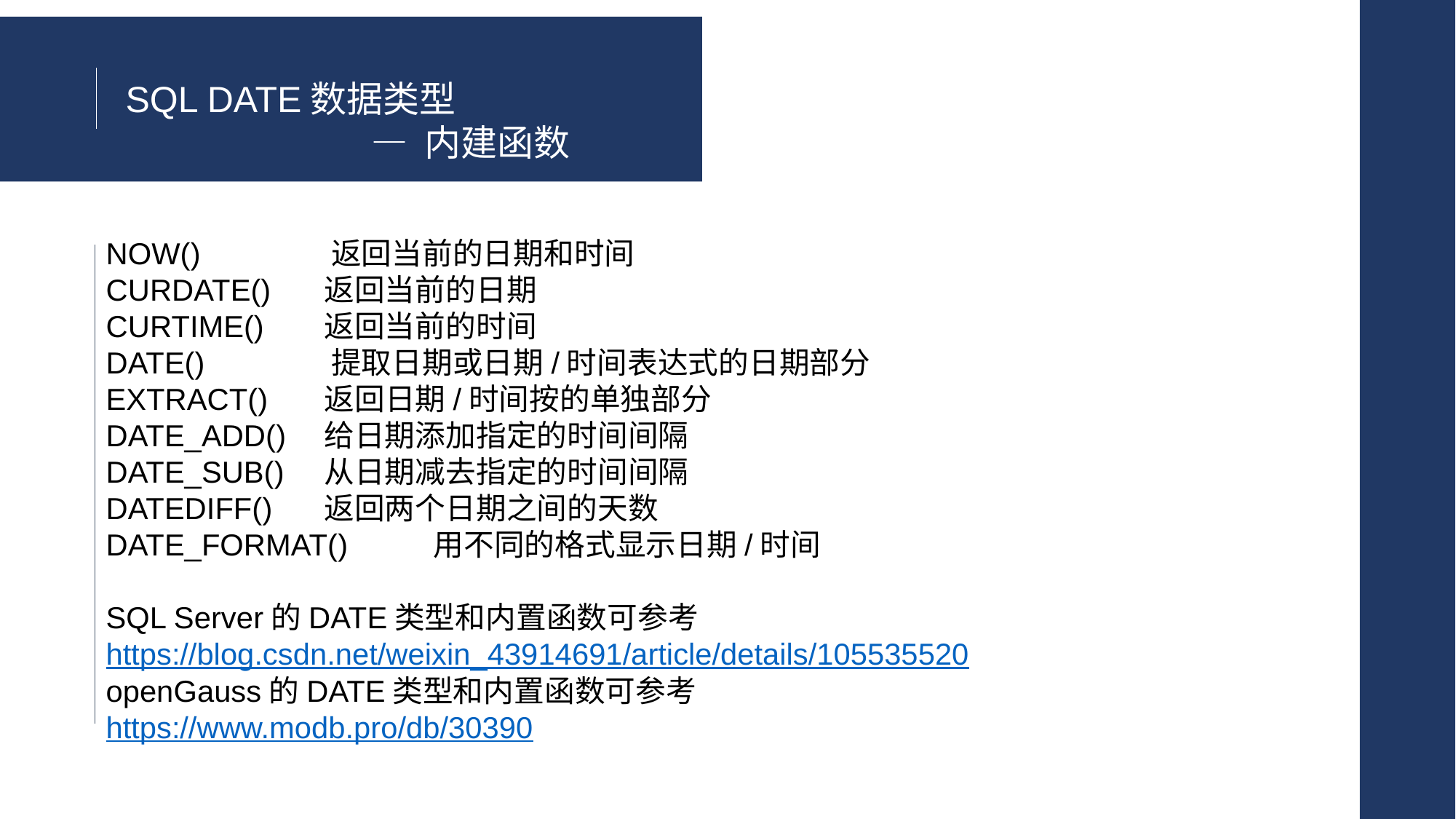

SQL DATE数据类型
                              — 内建函数

NOW()	             返回当前的日期和时间
CURDATE()	返回当前的日期
CURTIME()	返回当前的时间
DATE()	             提取日期或日期/时间表达式的日期部分
EXTRACT()	返回日期/时间按的单独部分
DATE_ADD()	给日期添加指定的时间间隔
DATE_SUB()	从日期减去指定的时间间隔
DATEDIFF()	返回两个日期之间的天数
DATE_FORMAT()	用不同的格式显示日期/时间

SQL Server的DATE类型和内置函数可参考https://blog.csdn.net/weixin_43914691/article/details/105535520
openGauss的DATE类型和内置函数可参考
https://www.modb.pro/db/30390